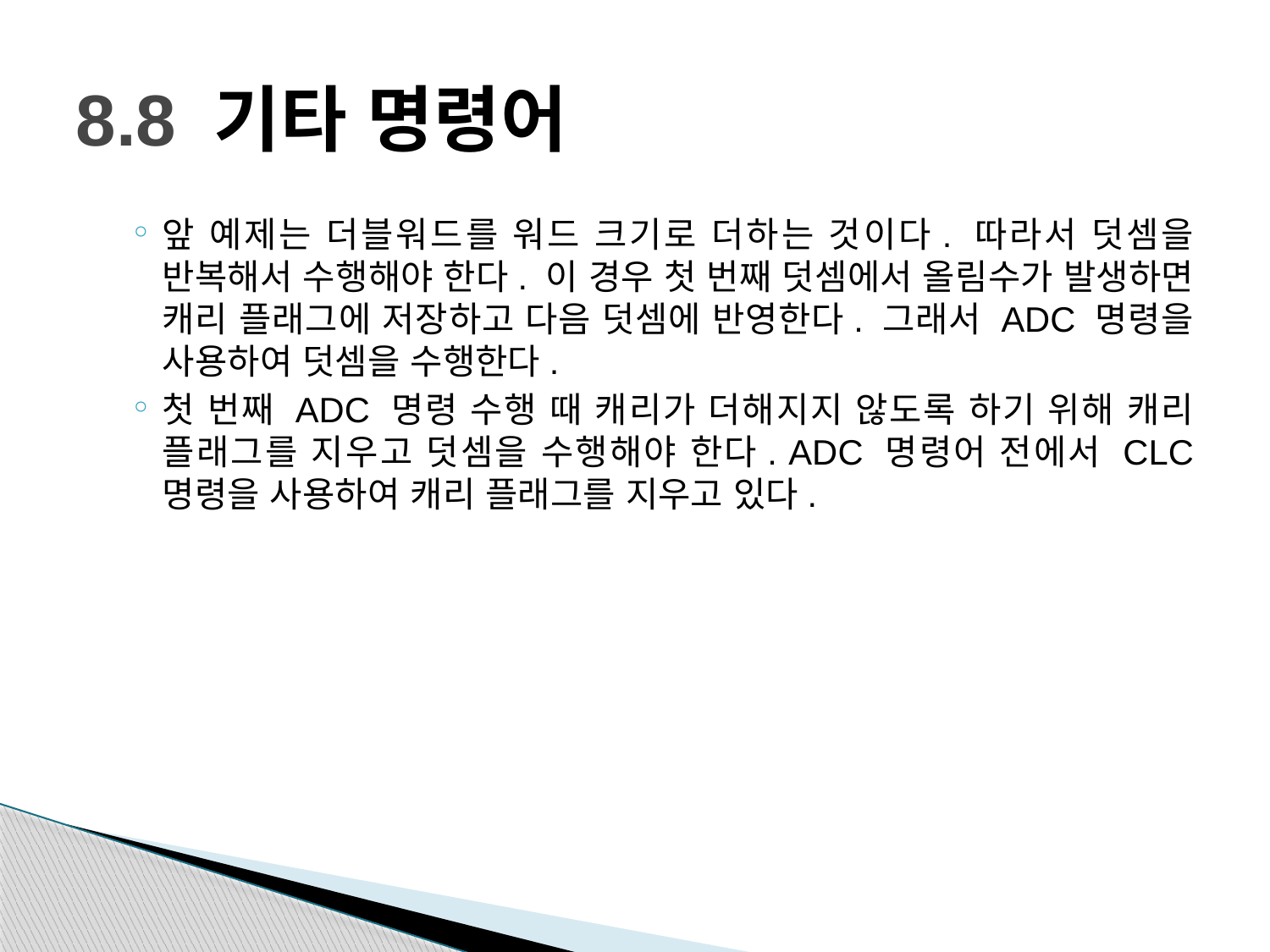

# 8.8 기타 명령어
앞 예제는 더블워드를 워드 크기로 더하는 것이다. 따라서 덧셈을 반복해서 수행해야 한다. 이 경우 첫 번째 덧셈에서 올림수가 발생하면 캐리 플래그에 저장하고 다음 덧셈에 반영한다. 그래서 ADC 명령을 사용하여 덧셈을 수행한다.
첫 번째 ADC 명령 수행 때 캐리가 더해지지 않도록 하기 위해 캐리 플래그를 지우고 덧셈을 수행해야 한다. ADC 명령어 전에서 CLC 명령을 사용하여 캐리 플래그를 지우고 있다.